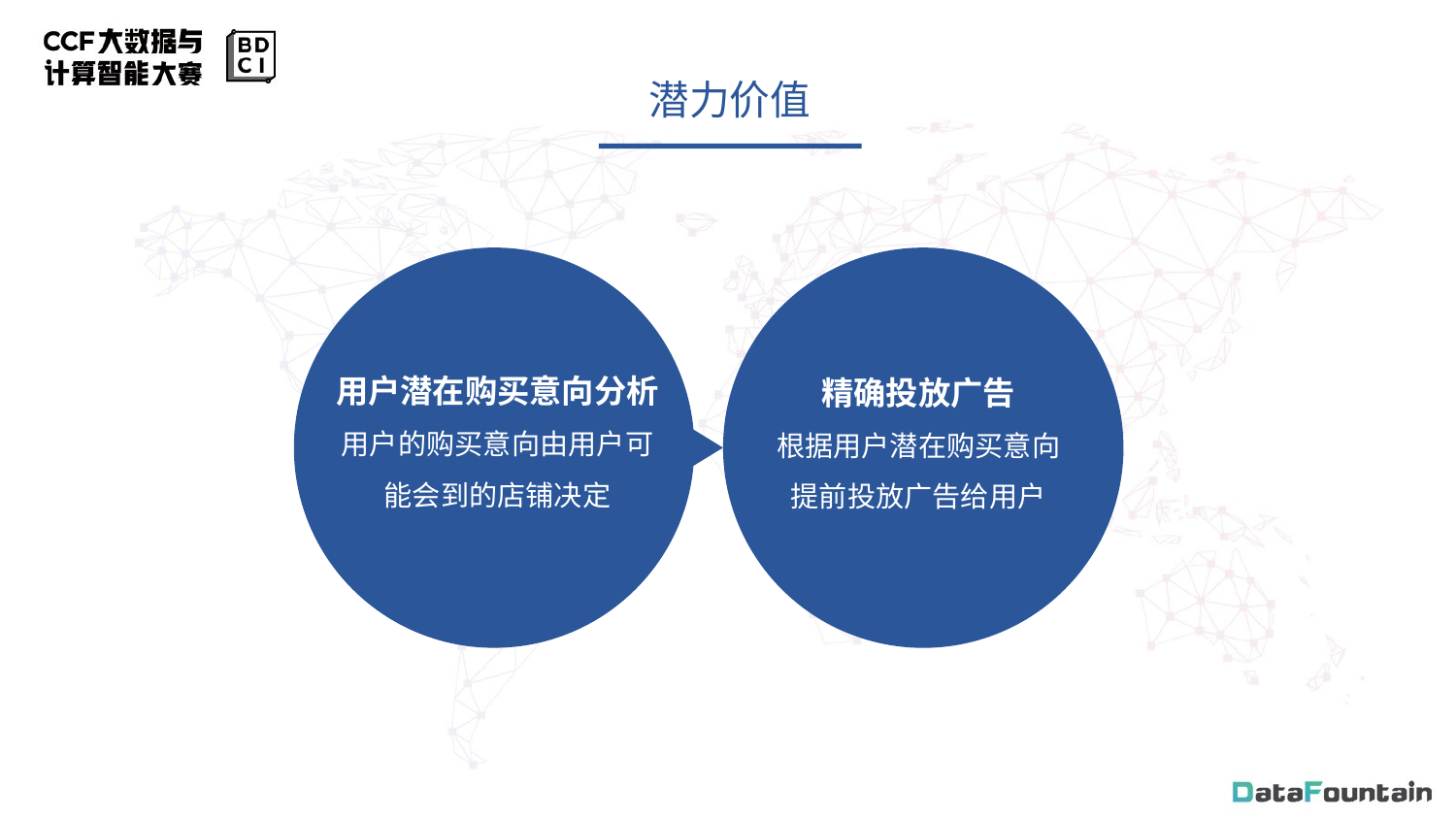

潜力价值

用户潜在购买意向分析
用户的购买意向由用户可能会到的店铺决定
精确投放广告
根据用户潜在购买意向提前投放广告给用户